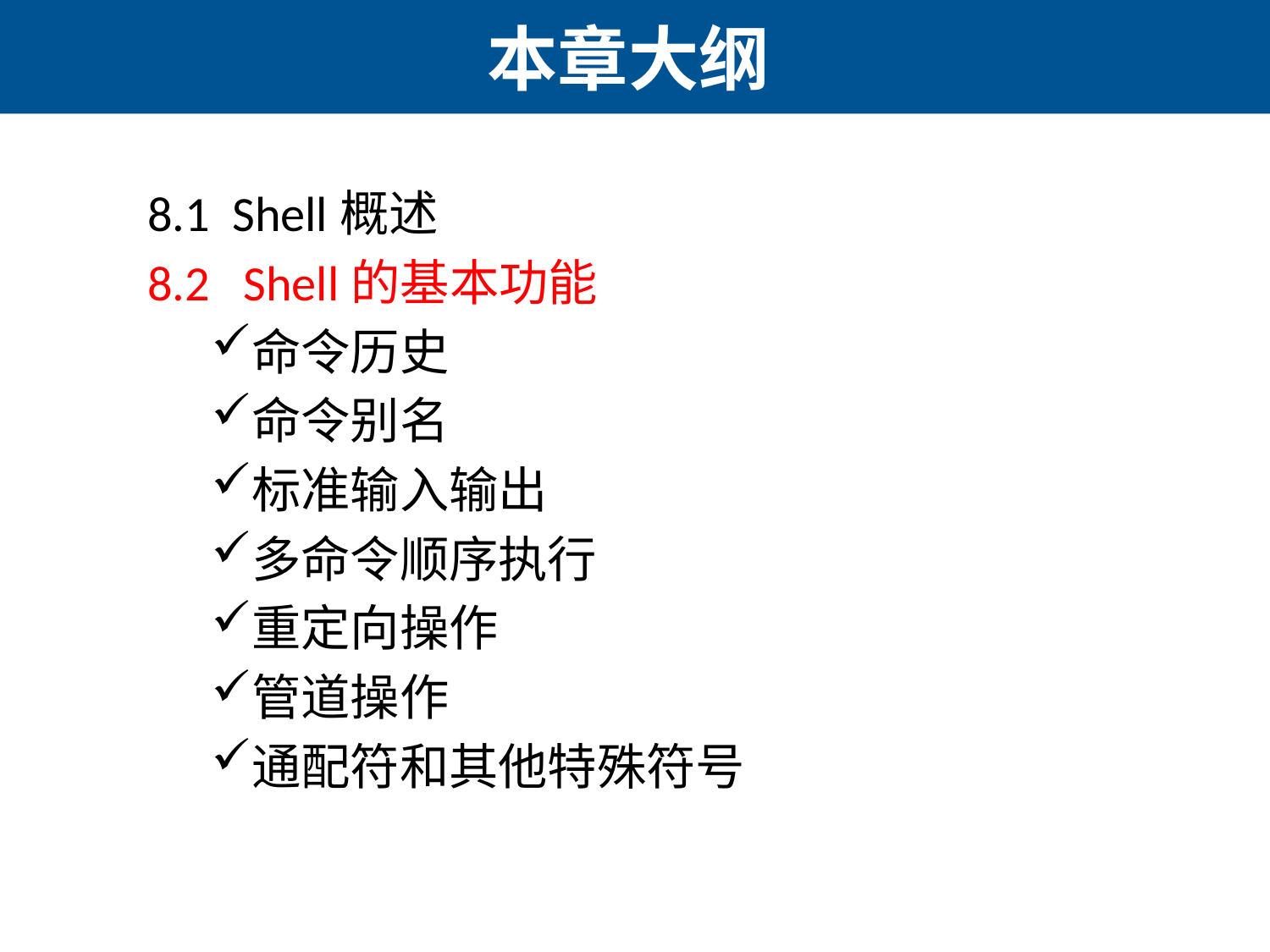

# 本章大纲
8.1  Shell概述
8.2   Shell的基本功能
命令历史
命令别名
标准输入输出
多命令顺序执行
重定向操作
管道操作
通配符和其他特殊符号